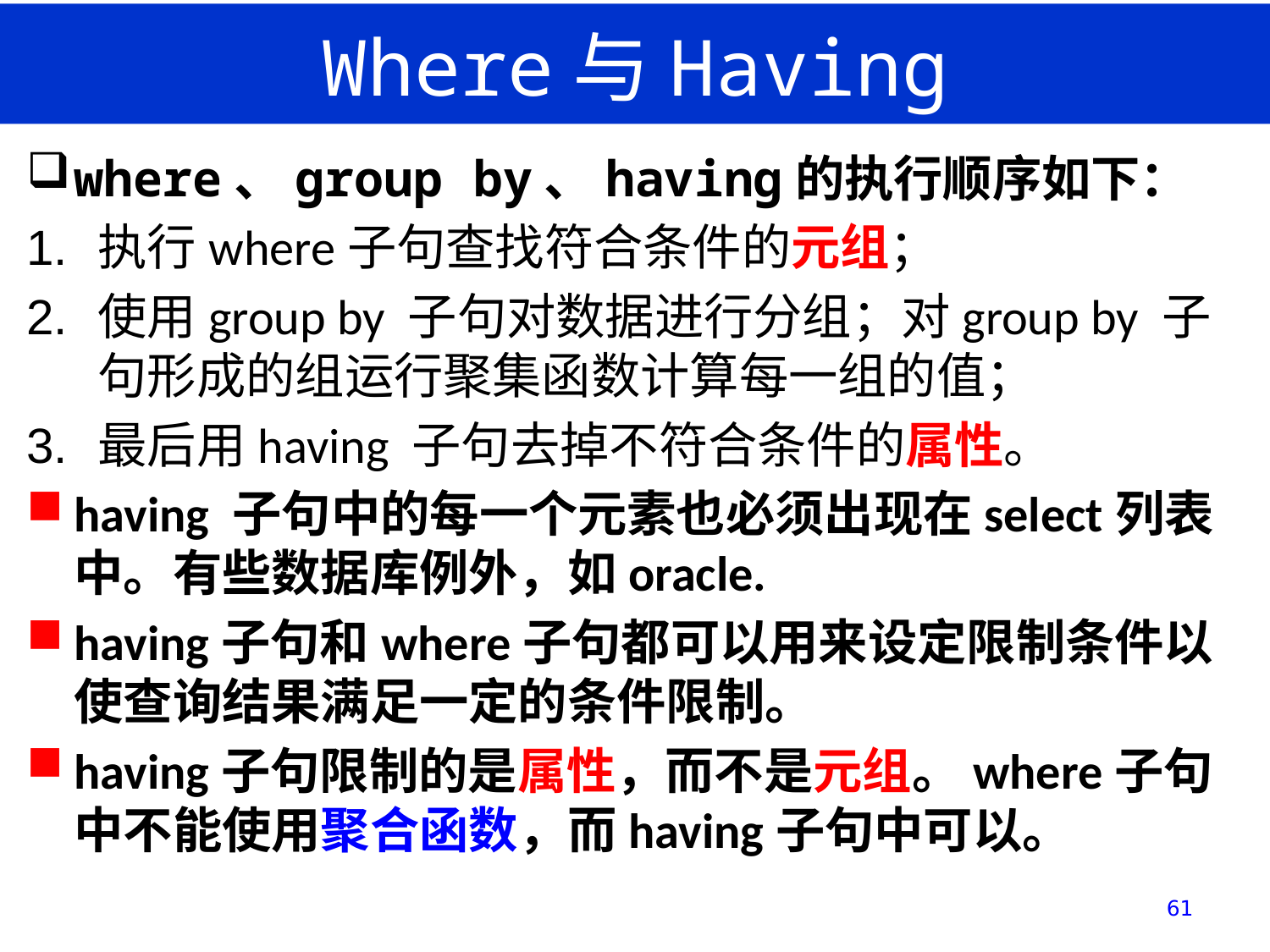

# Where与Having
where、group by、having的执行顺序如下：
执行where子句查找符合条件的元组；
使用group by 子句对数据进行分组；对group by 子句形成的组运行聚集函数计算每一组的值；
最后用having 子句去掉不符合条件的属性。
having 子句中的每一个元素也必须出现在select列表中。有些数据库例外，如oracle.
having子句和where子句都可以用来设定限制条件以使查询结果满足一定的条件限制。
having子句限制的是属性，而不是元组。where子句中不能使用聚合函数，而having子句中可以。

61